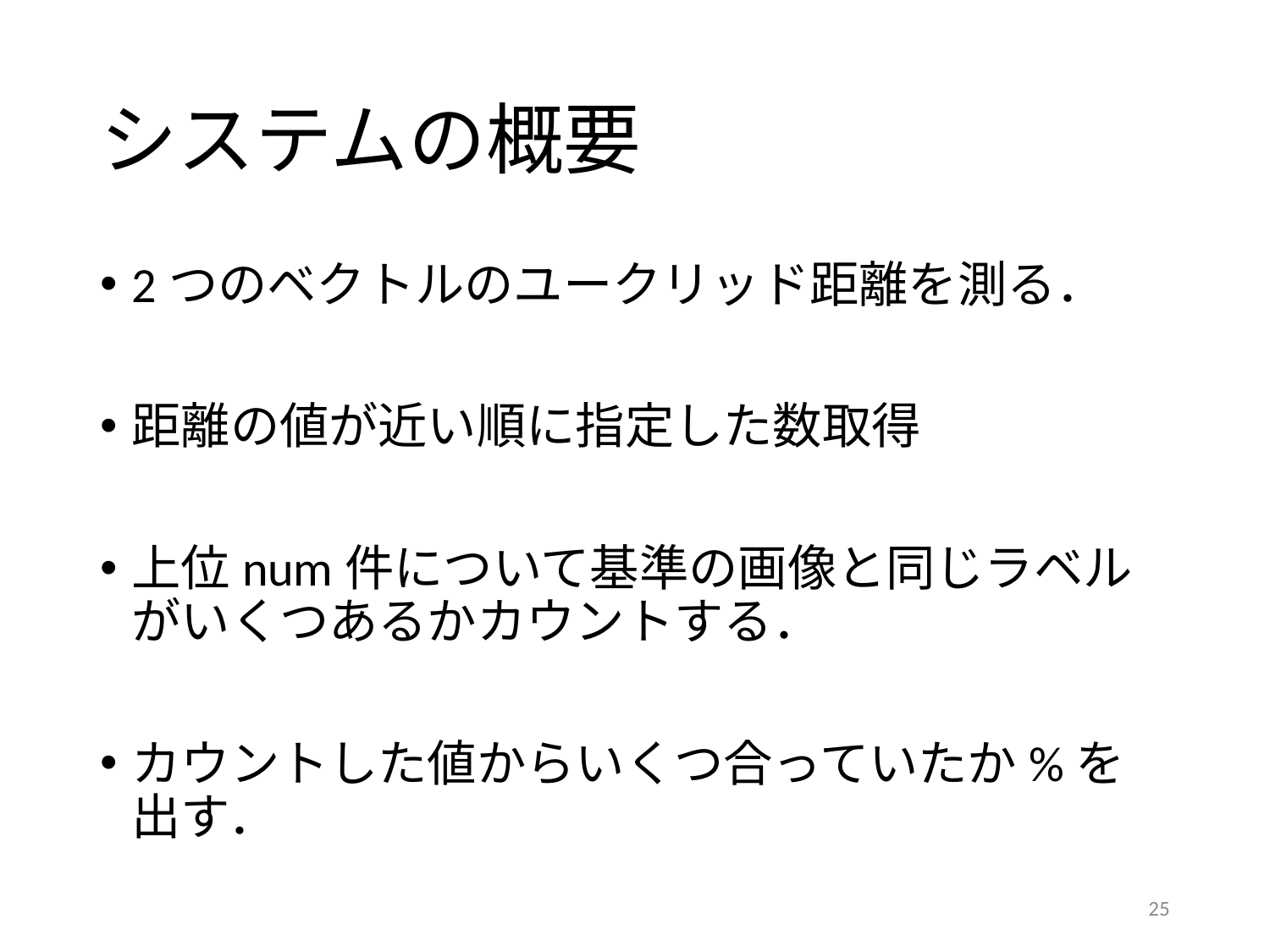

# システムの概要
2つのベクトルのユークリッド距離を測る．

距離の値が近い順に指定した数取得

上位num件について基準の画像と同じラベルがいくつあるかカウントする．

カウントした値からいくつ合っていたか%を出す．

25